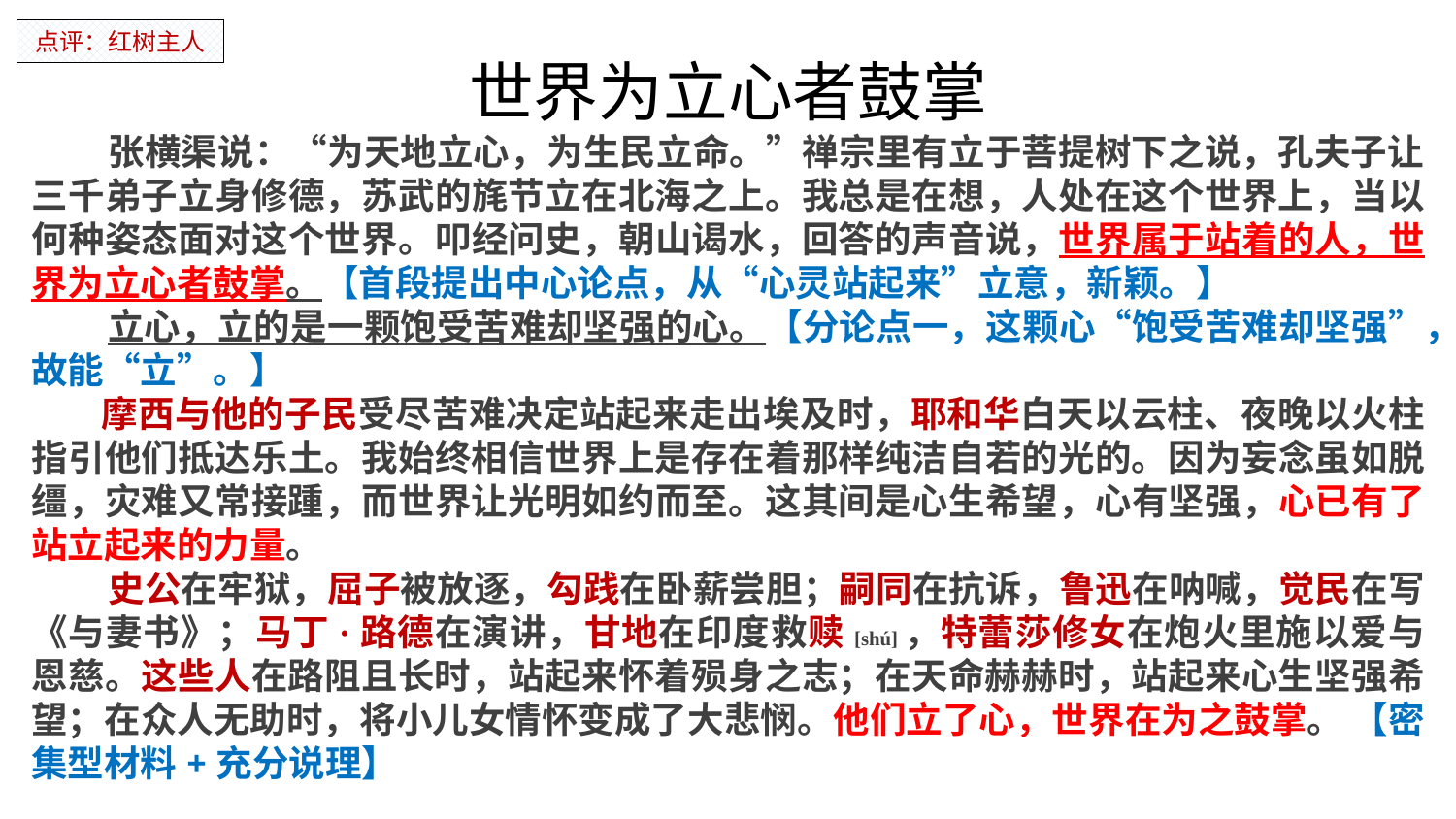

世界为立心者鼓掌
        张横渠说：“为天地立心，为生民立命。”禅宗里有立于菩提树下之说，孔夫子让三千弟子立身修德，苏武的旄节立在北海之上。我总是在想，人处在这个世界上，当以何种姿态面对这个世界。叩经问史，朝山谒水，回答的声音说，世界属于站着的人，世界为立心者鼓掌。【首段提出中心论点，从“心灵站起来”立意，新颖。】
        立心，立的是一颗饱受苦难却坚强的心。【分论点一，这颗心“饱受苦难却坚强”，故能“立”。】
       摩西与他的子民受尽苦难决定站起来走出埃及时，耶和华白天以云柱、夜晚以火柱指引他们抵达乐土。我始终相信世界上是存在着那样纯洁自若的光的。因为妄念虽如脱缰，灾难又常接踵，而世界让光明如约而至。这其间是心生希望，心有坚强，心已有了站立起来的力量。
        史公在牢狱，屈子被放逐，勾践在卧薪尝胆；嗣同在抗诉，鲁迅在呐喊，觉民在写《与妻书》；马丁·路德在演讲，甘地在印度救赎[shú]，特蕾莎修女在炮火里施以爱与恩慈。这些人在路阻且长时，站起来怀着殒身之志；在天命赫赫时，站起来心生坚强希望；在众人无助时，将小儿女情怀变成了大悲悯。他们立了心，世界在为之鼓掌。 【密集型材料+充分说理】
点评：红树主人